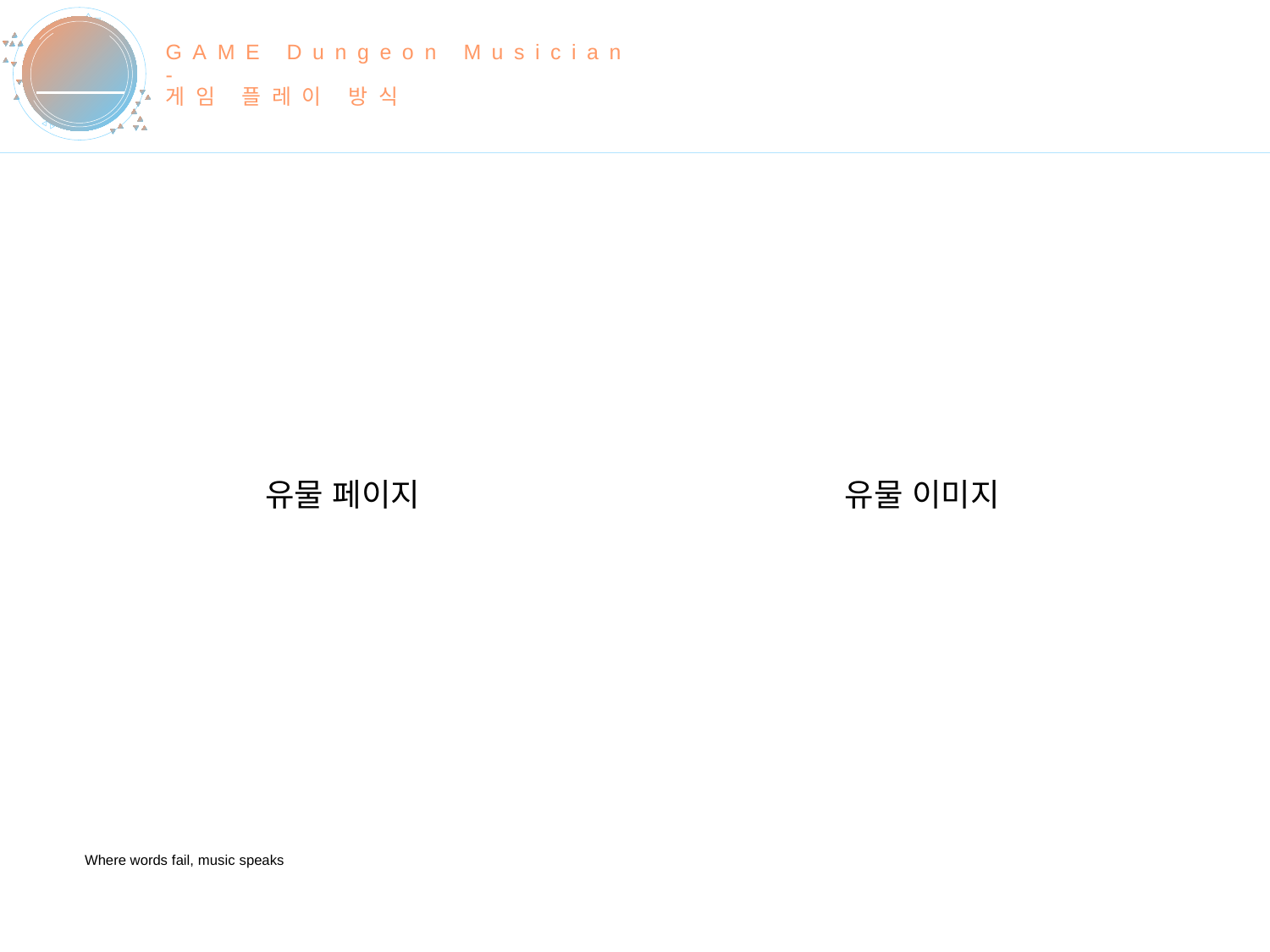

# GAME Dungeon Musician - 게임 플레이 방식
DIGITAL
VINYL-
DESIGNED BY L@RGO
유물 페이지
유물 이미지
Where words fail, music speaks